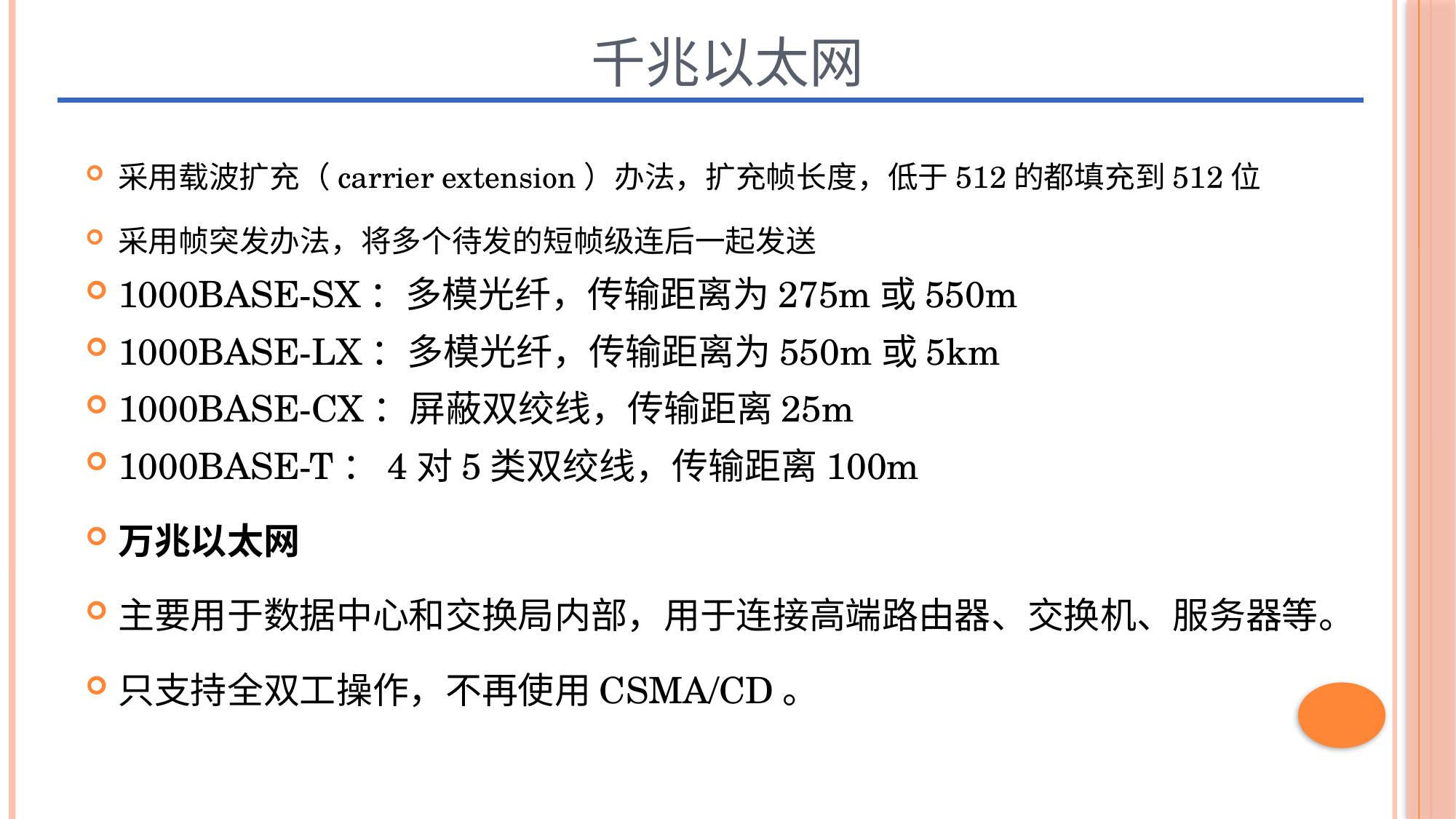

# 千兆以太网
采用载波扩充（carrier extension）办法，扩充帧长度，低于512的都填充到512位
采用帧突发办法，将多个待发的短帧级连后一起发送
1000BASE-SX：多模光纤，传输距离为275m或550m
1000BASE-LX：多模光纤，传输距离为550m或5km
1000BASE-CX：屏蔽双绞线，传输距离25m
1000BASE-T：4对5类双绞线，传输距离100m
万兆以太网
主要用于数据中心和交换局内部，用于连接高端路由器、交换机、服务器等。
只支持全双工操作，不再使用CSMA/CD。